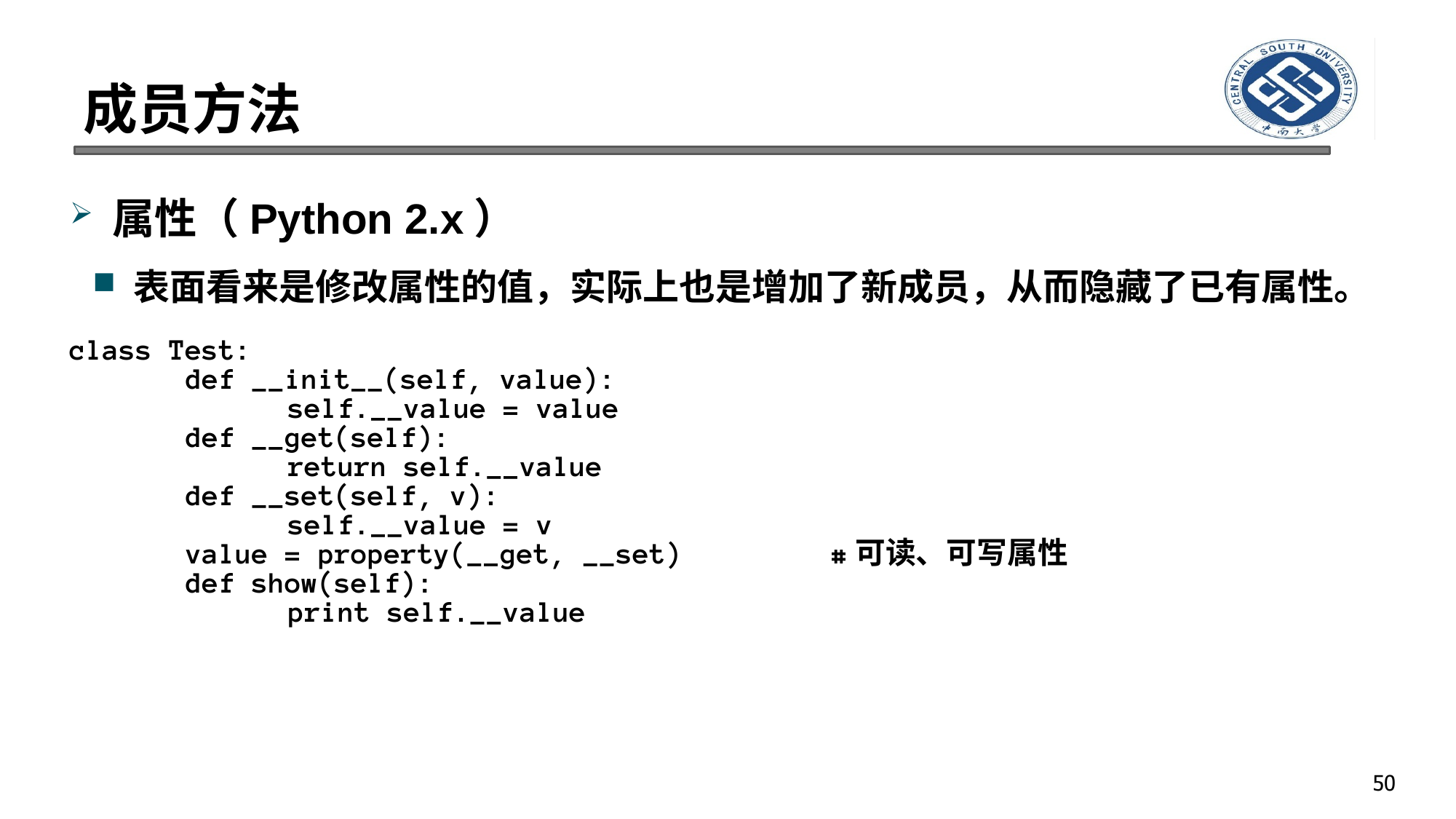

# 成员方法
属性（Python 2.x）
表面看来是修改属性的值，实际上也是增加了新成员，从而隐藏了已有属性。

class Test:
	       def __init__(self, value):
			self.__value = value
	       def __get(self):
			return self.__value
	       def __set(self, v):
			self.__value = v
	       value = property(__get, __set)         #可读、可写属性
	       def show(self):
			print self.__value
50